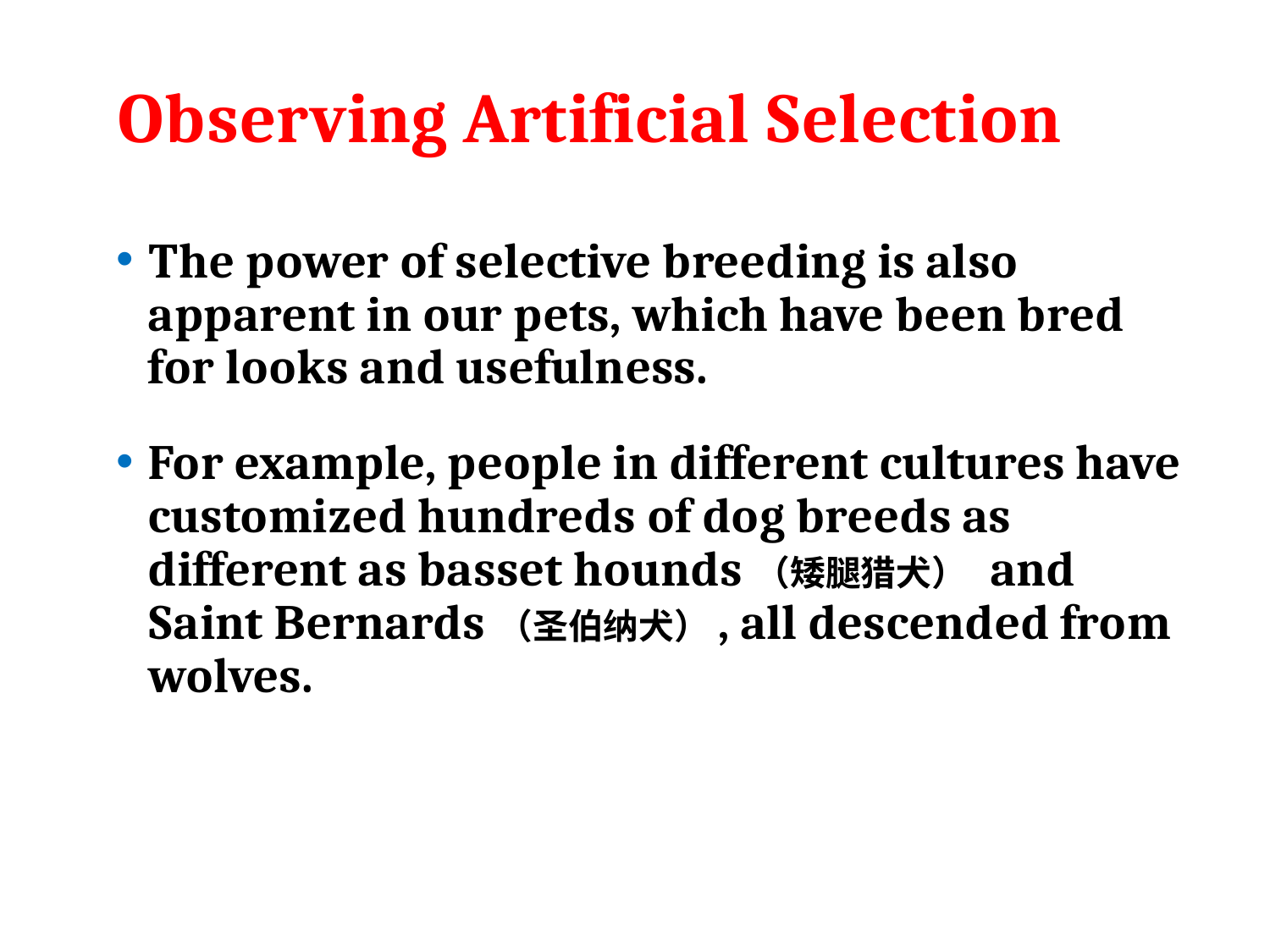

# Observing Artificial Selection
The power of selective breeding is also apparent in our pets, which have been bred for looks and usefulness.
For example, people in different cultures have customized hundreds of dog breeds as different as basset hounds（矮腿猎犬） and Saint Bernards（圣伯纳犬）, all descended from wolves.